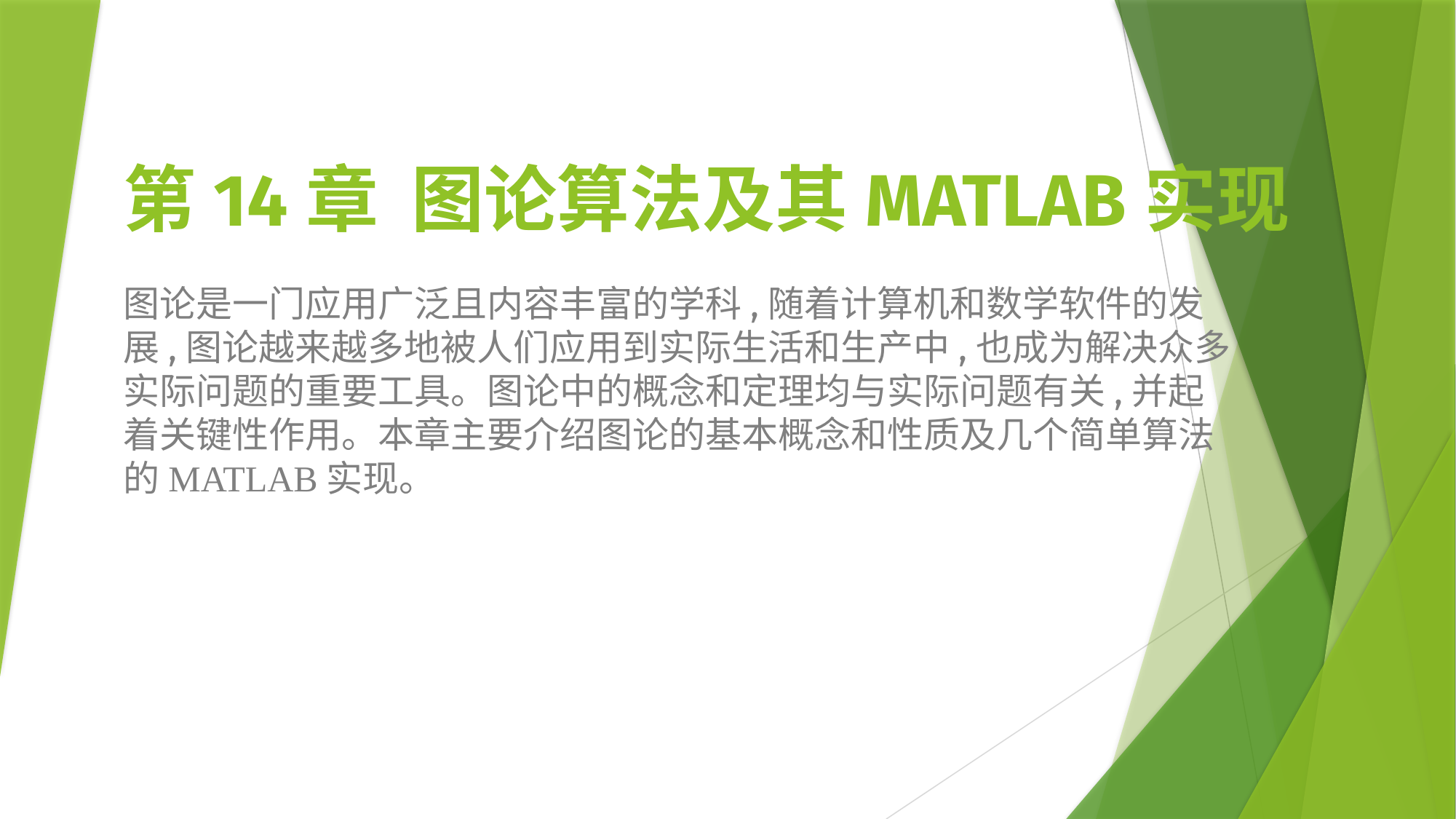

# 第14章  图论算法及其MATLAB实现
图论是一门应用广泛且内容丰富的学科,随着计算机和数学软件的发展,图论越来越多地被人们应用到实际生活和生产中,也成为解决众多实际问题的重要工具。图论中的概念和定理均与实际问题有关,并起着关键性作用。本章主要介绍图论的基本概念和性质及几个简单算法的MATLAB实现。